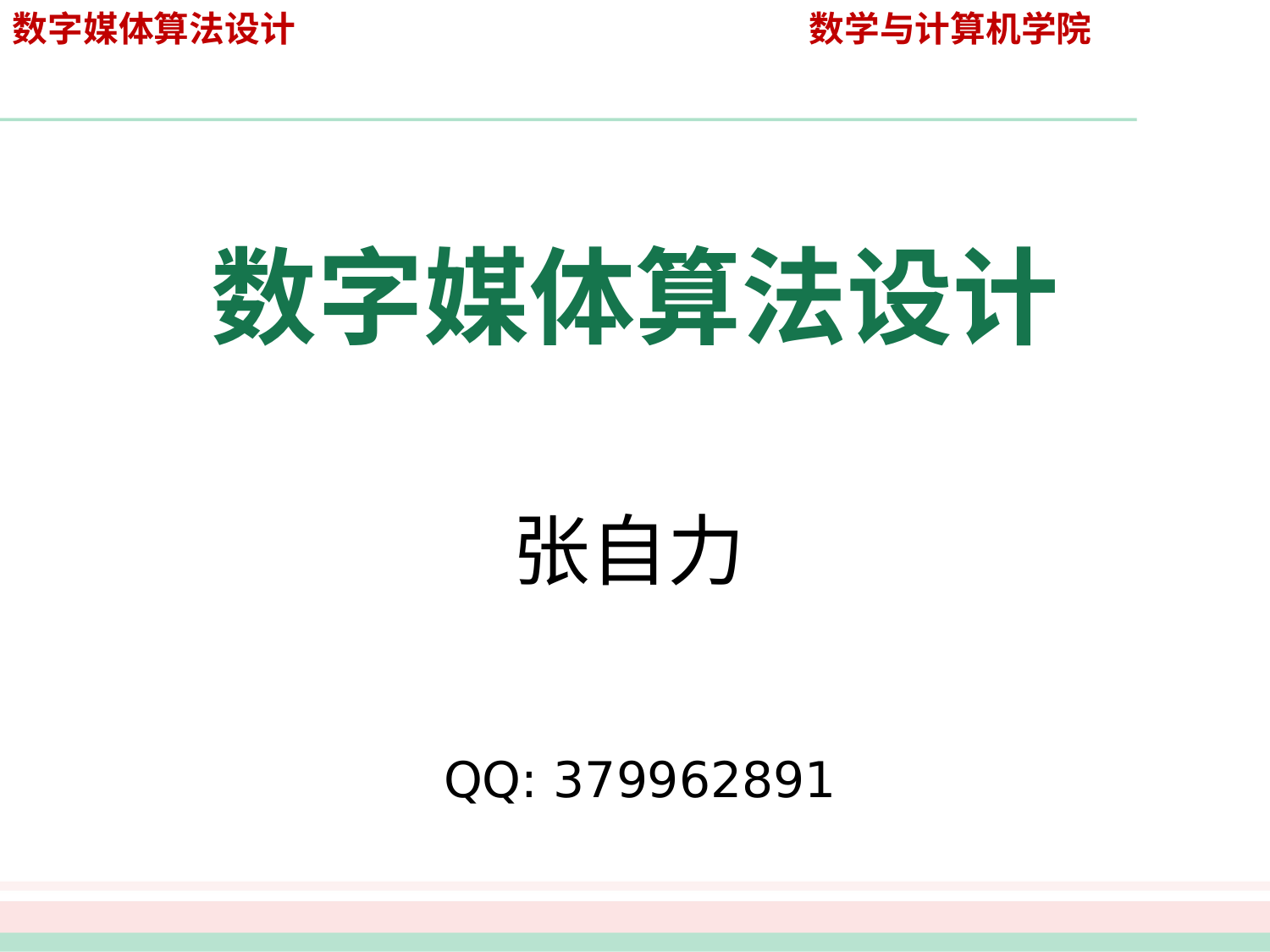

数字媒体算法设计                                                                数学与计算机学院
# 数字媒体算法设计
张自力
QQ: 379962891